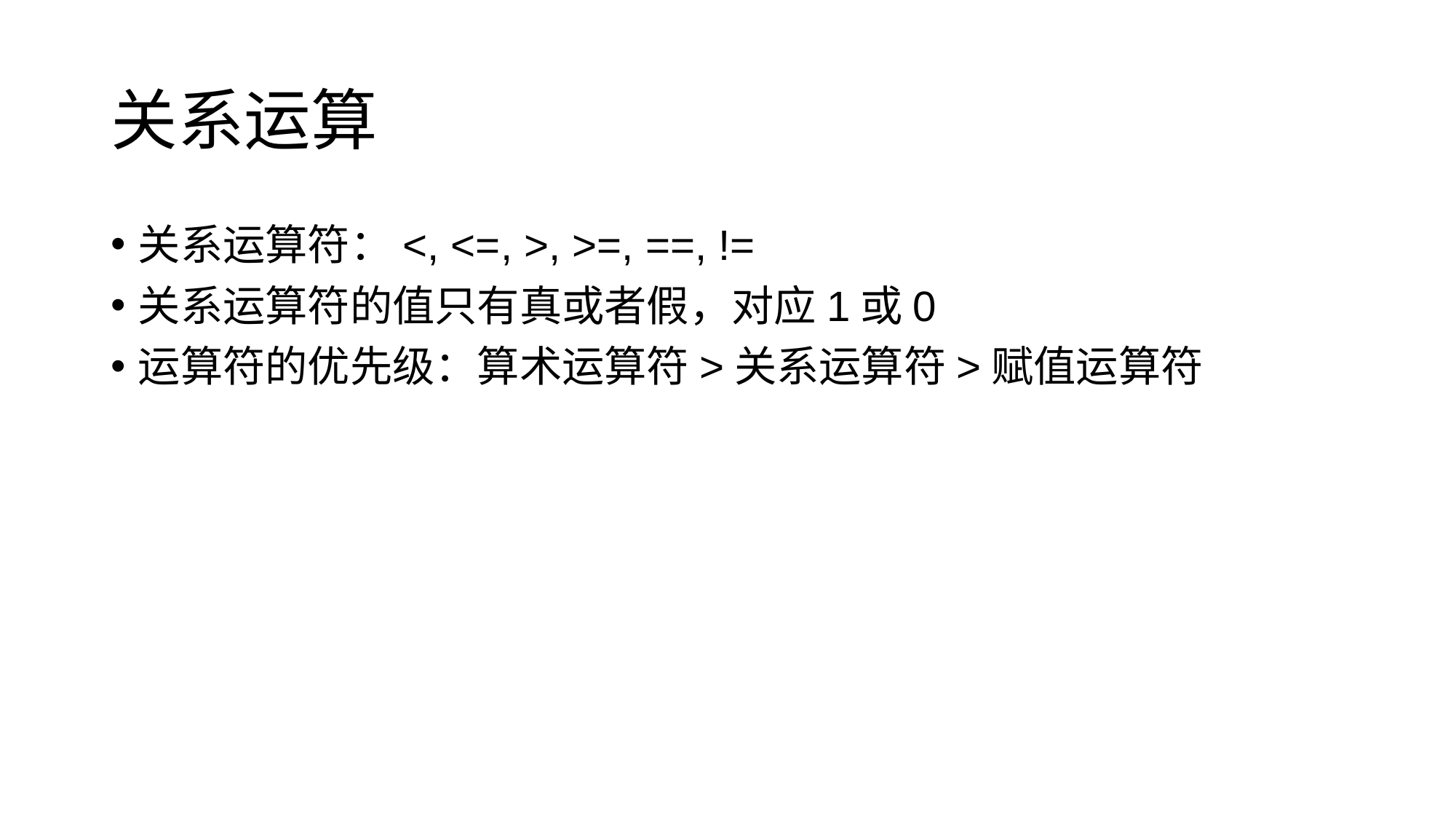

# 关系运算
关系运算符：<, <=, >, >=, ==, !=
关系运算符的值只有真或者假，对应1或0
运算符的优先级：算术运算符>关系运算符>赋值运算符